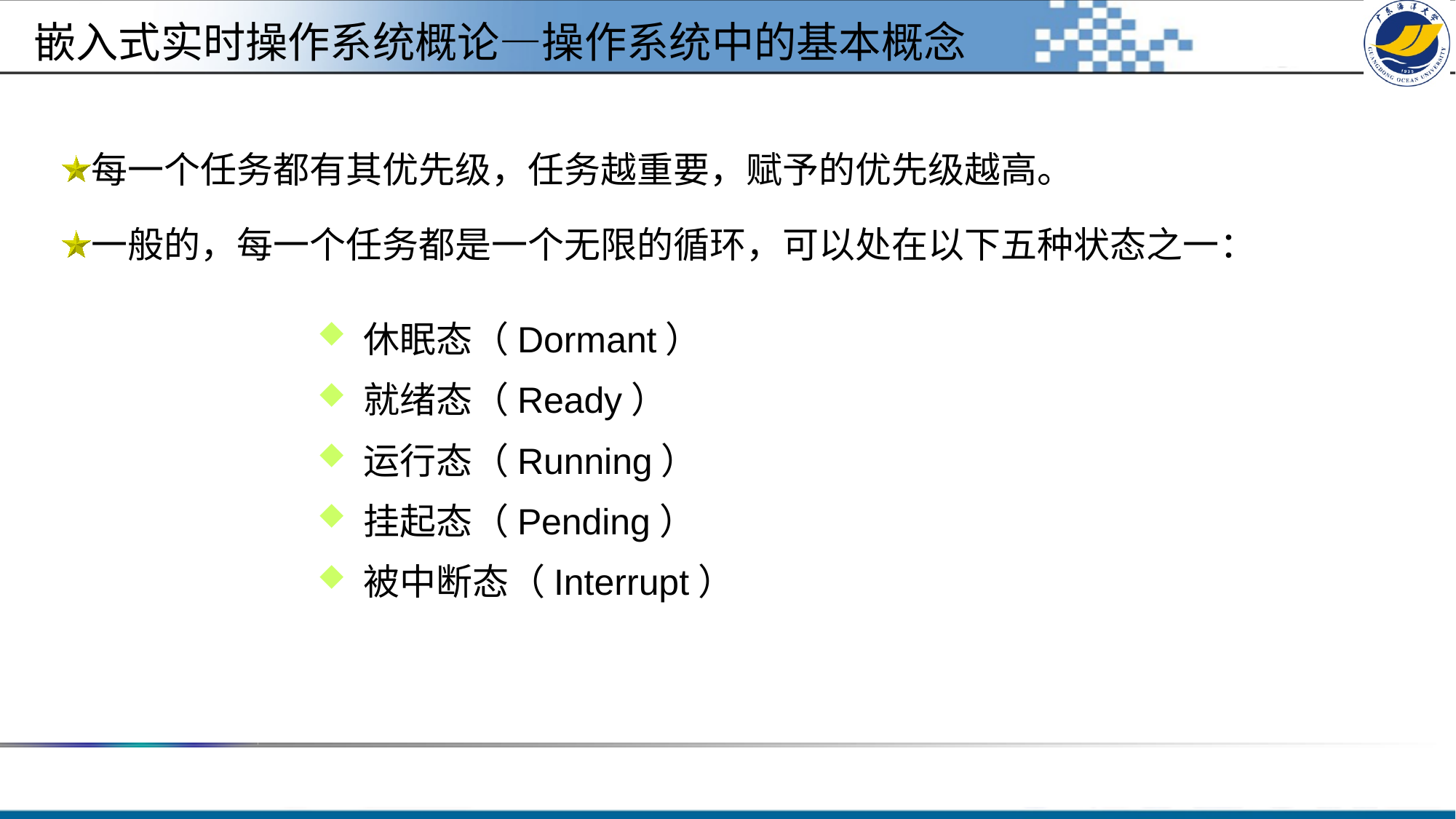

嵌入式实时操作系统概论—操作系统中的基本概念
每一个任务都有其优先级，任务越重要，赋予的优先级越高。
一般的，每一个任务都是一个无限的循环，可以处在以下五种状态之一：
 休眠态（Dormant）
 就绪态（Ready）
 运行态（Running）
 挂起态（Pending）
 被中断态（Interrupt）
7